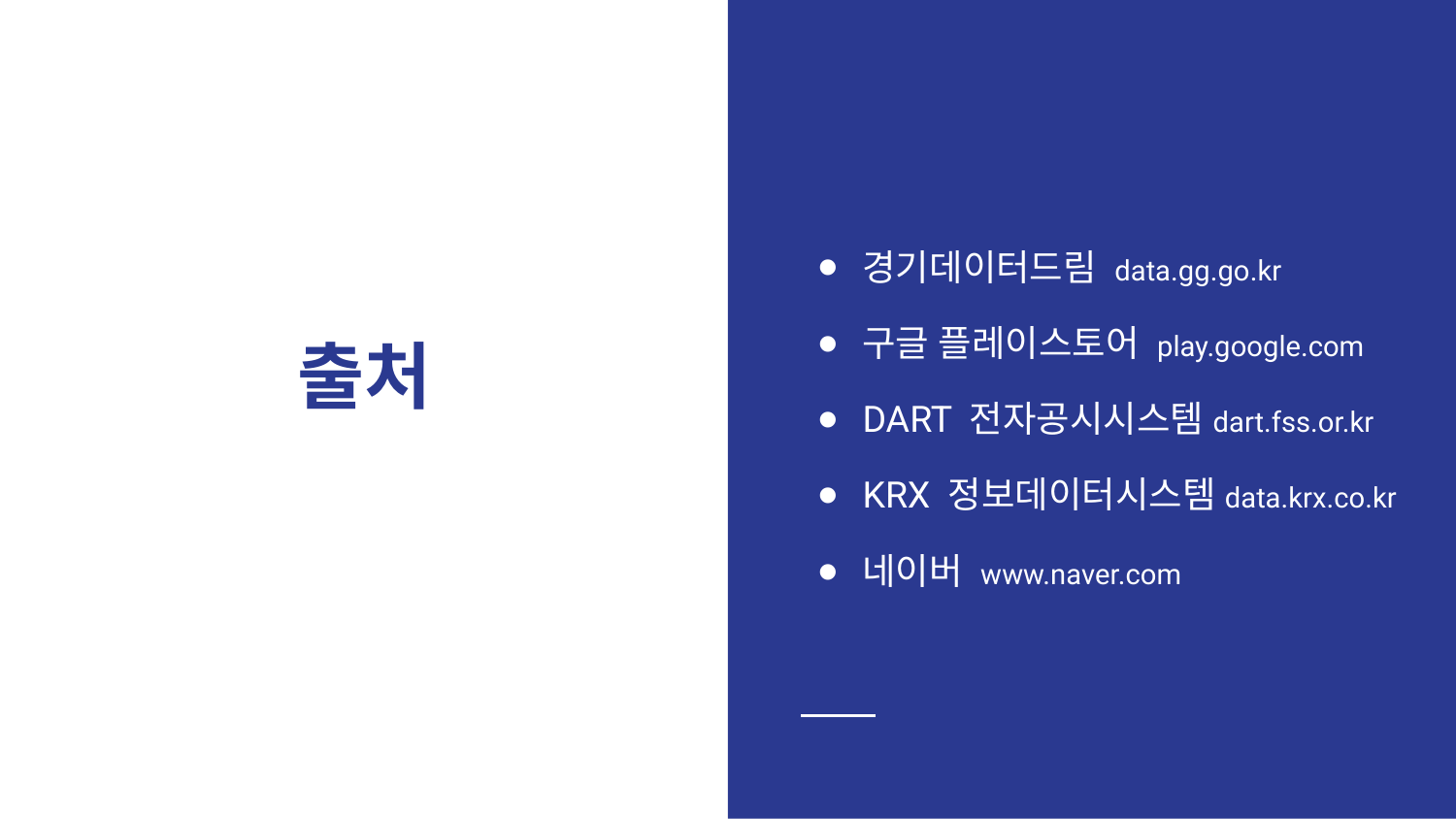

# 출처
경기데이터드림 data.gg.go.kr
구글 플레이스토어 play.google.com
DART 전자공시시스템dart.fss.or.kr
KRX 정보데이터시스템data.krx.co.kr
네이버 www.naver.com